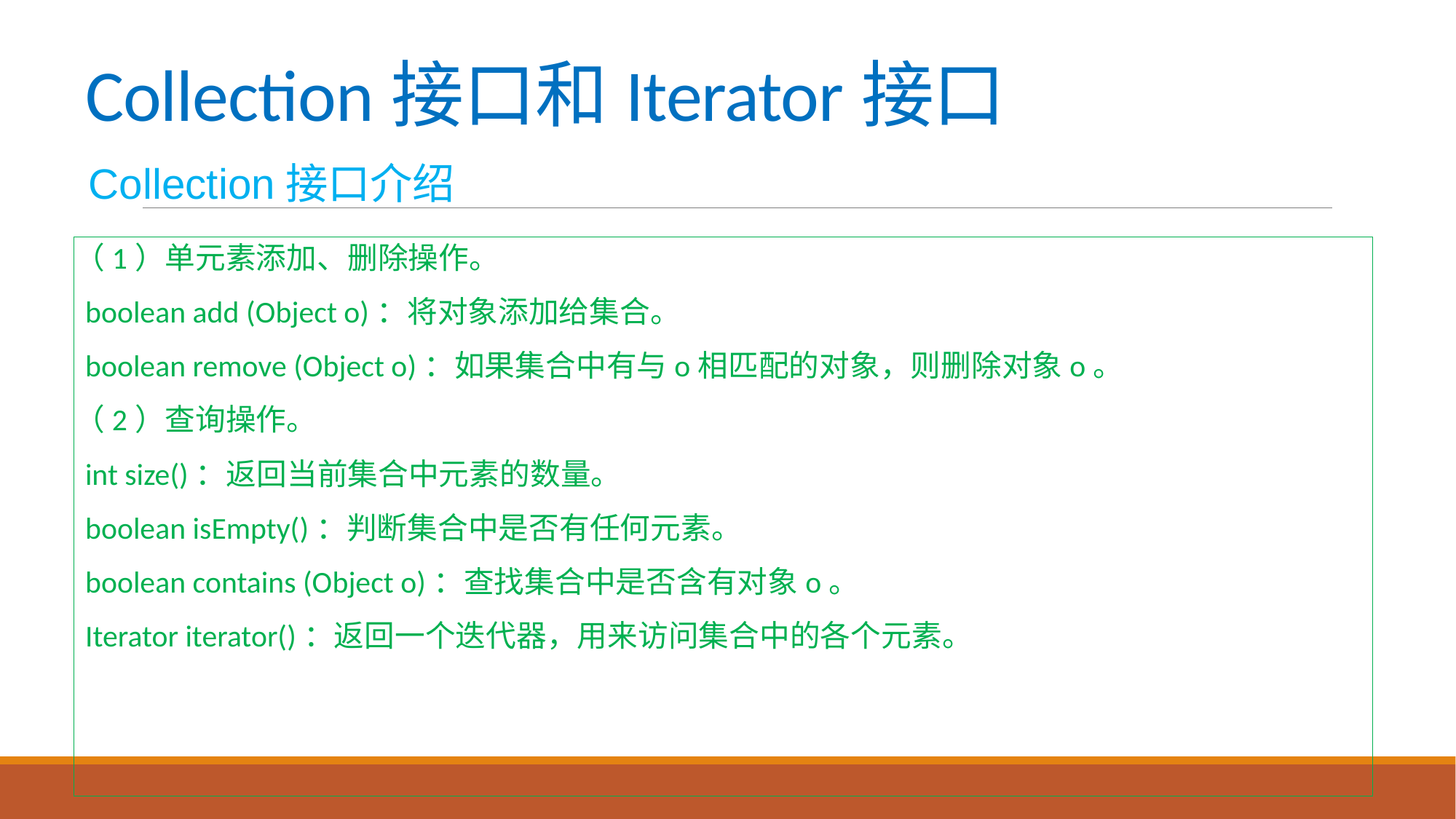

# Collection接口和Iterator接口
Collection接口介绍
（1）单元素添加、删除操作。
boolean add (Object o)：将对象添加给集合。
boolean remove (Object o)：如果集合中有与o相匹配的对象，则删除对象o。
（2）查询操作。
int size()：返回当前集合中元素的数量。
boolean isEmpty()：判断集合中是否有任何元素。
boolean contains (Object o)：查找集合中是否含有对象o。
Iterator iterator()：返回一个迭代器，用来访问集合中的各个元素。